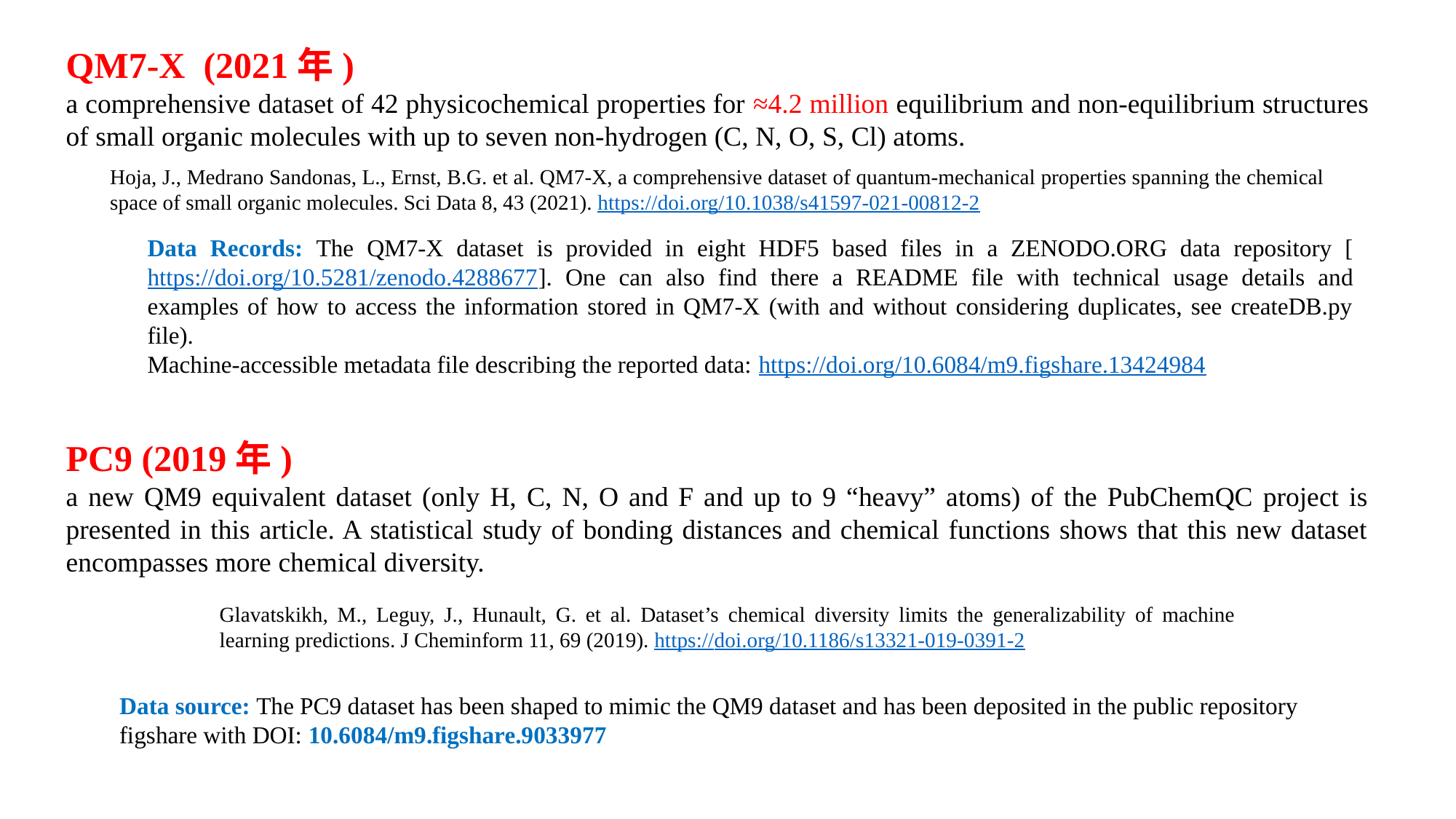

QM7-X  (2021年)
a comprehensive dataset of 42 physicochemical properties for ≈4.2 million equilibrium and non-equilibrium structures of small organic molecules with up to seven non-hydrogen (C, N, O, S, Cl) atoms.
Hoja, J., Medrano Sandonas, L., Ernst, B.G. et al. QM7-X, a comprehensive dataset of quantum-mechanical properties spanning the chemical space of small organic molecules. Sci Data 8, 43 (2021). https://doi.org/10.1038/s41597-021-00812-2
Data Records: The QM7-X dataset is provided in eight HDF5 based files in a ZENODO.ORG data repository [https://doi.org/10.5281/zenodo.4288677]. One can also find there a README file with technical usage details and examples of how to access the information stored in QM7-X (with and without considering duplicates, see createDB.py file).
Machine-accessible metadata file describing the reported data: https://doi.org/10.6084/m9.figshare.13424984

PC9 (2019年)
a new QM9 equivalent dataset (only H, C, N, O and F and up to 9 “heavy” atoms) of the PubChemQC project is presented in this article. A statistical study of bonding distances and chemical functions shows that this new dataset encompasses more chemical diversity.
Glavatskikh, M., Leguy, J., Hunault, G. et al. Dataset’s chemical diversity limits the generalizability of machine learning predictions. J Cheminform 11, 69 (2019). https://doi.org/10.1186/s13321-019-0391-2

Data source: The PC9 dataset has been shaped to mimic the QM9 dataset and has been deposited in the public repository figshare with DOI: 10.6084/m9.figshare.9033977